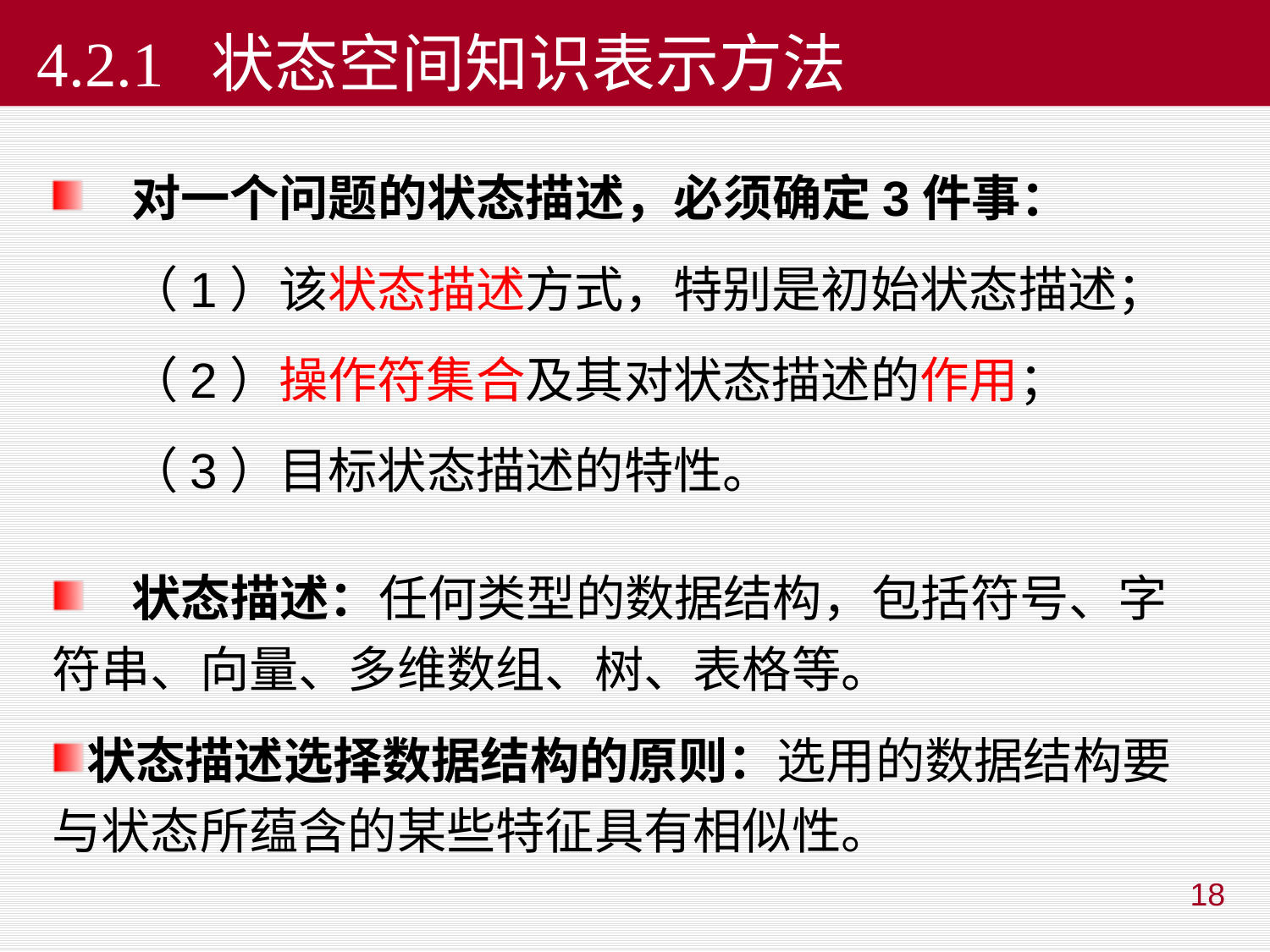

# 4.2.1  状态空间知识表示方法
   对一个问题的状态描述，必须确定3件事：
      （1）该状态描述方式，特别是初始状态描述；
      （2）操作符集合及其对状态描述的作用；
      （3）目标状态描述的特性。

   状态描述：任何类型的数据结构，包括符号、字符串、向量、多维数组、树、表格等。
状态描述选择数据结构的原则：选用的数据结构要与状态所蕴含的某些特征具有相似性。
18